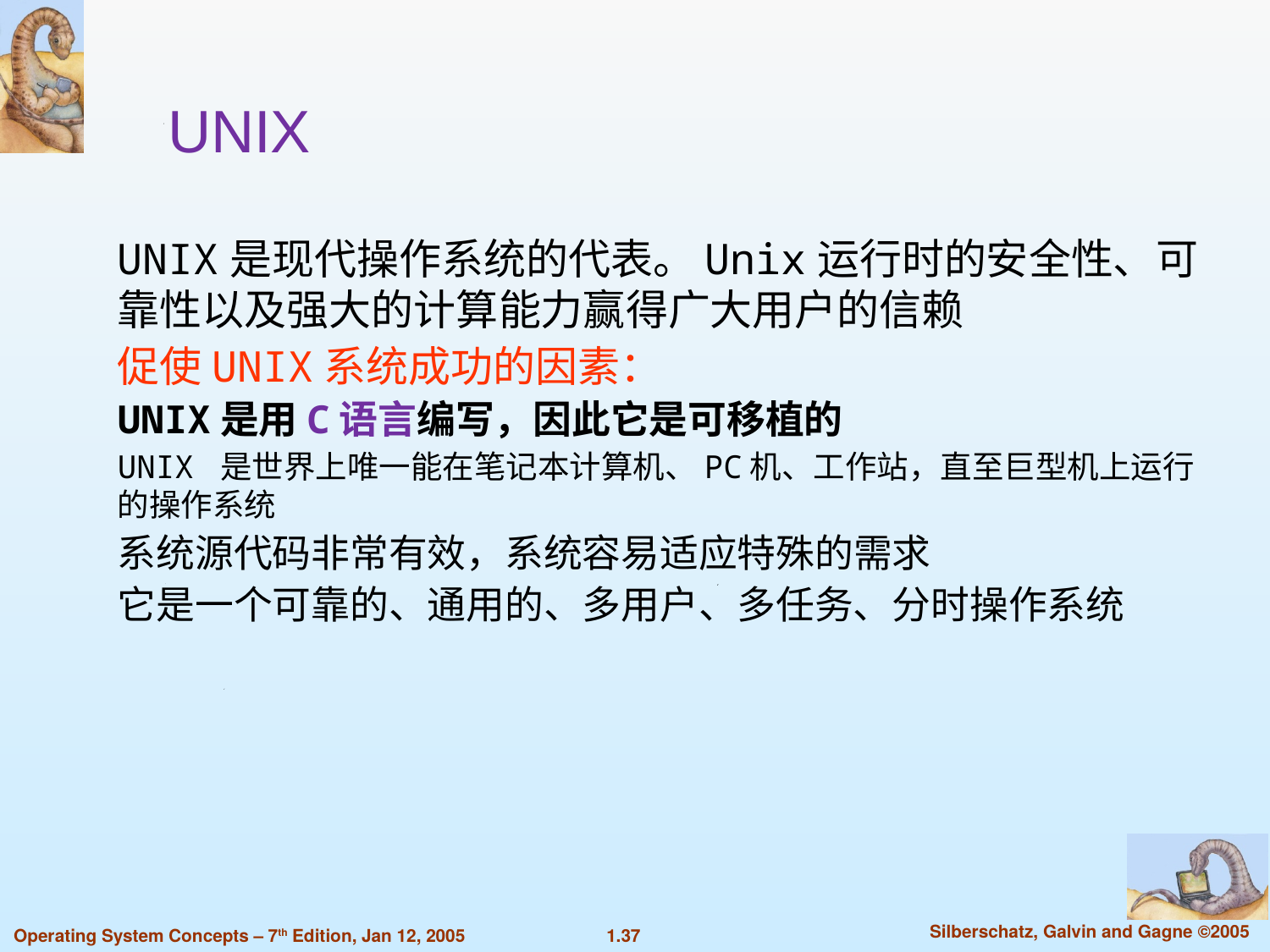

UNIX
UNIX是现代操作系统的代表。Unix运行时的安全性、可靠性以及强大的计算能力赢得广大用户的信赖
促使UNIX系统成功的因素：
UNIX是用C语言编写，因此它是可移植的
UNIX 是世界上唯一能在笔记本计算机、PC机、工作站，直至巨型机上运行的操作系统
系统源代码非常有效，系统容易适应特殊的需求
它是一个可靠的、通用的、多用户、多任务、分时操作系统